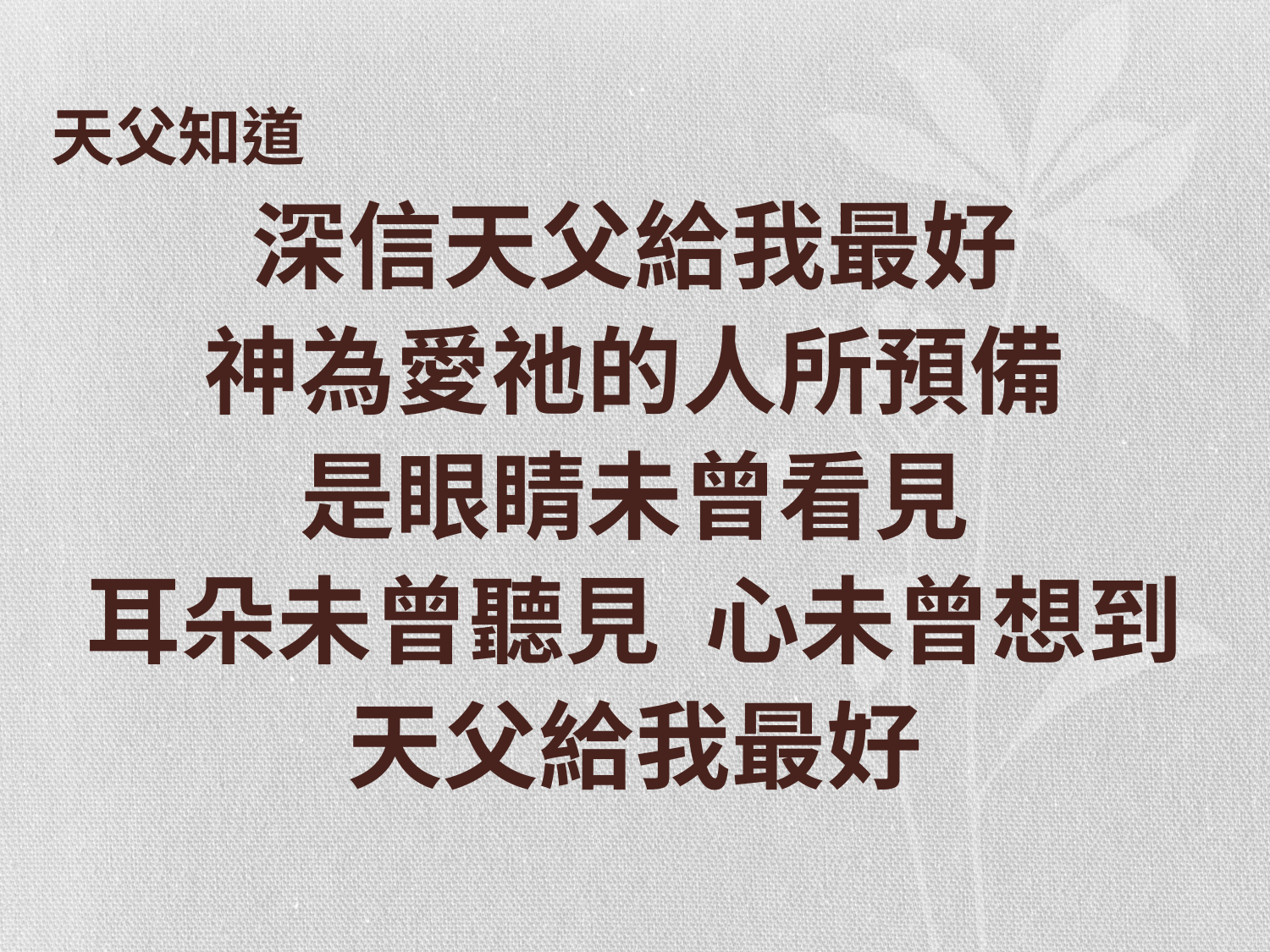

# 天父知道
深信天父給我最好
神為愛祂的人所預備
是眼睛未曾看見
耳朵未曾聽見  心未曾想到
天父給我最好